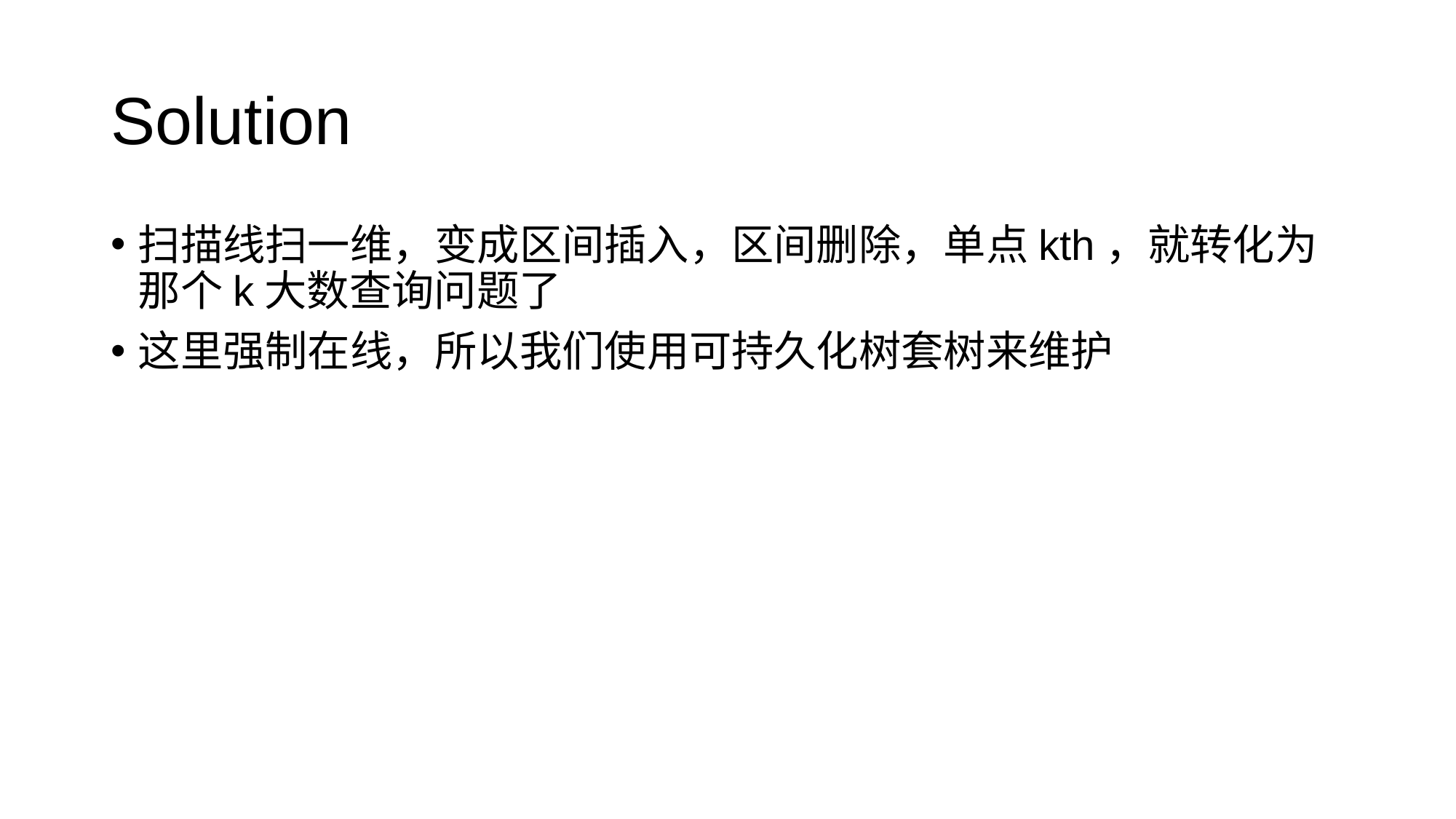

# Solution
扫描线扫一维，变成区间插入，区间删除，单点kth，就转化为那个k大数查询问题了
这里强制在线，所以我们使用可持久化树套树来维护